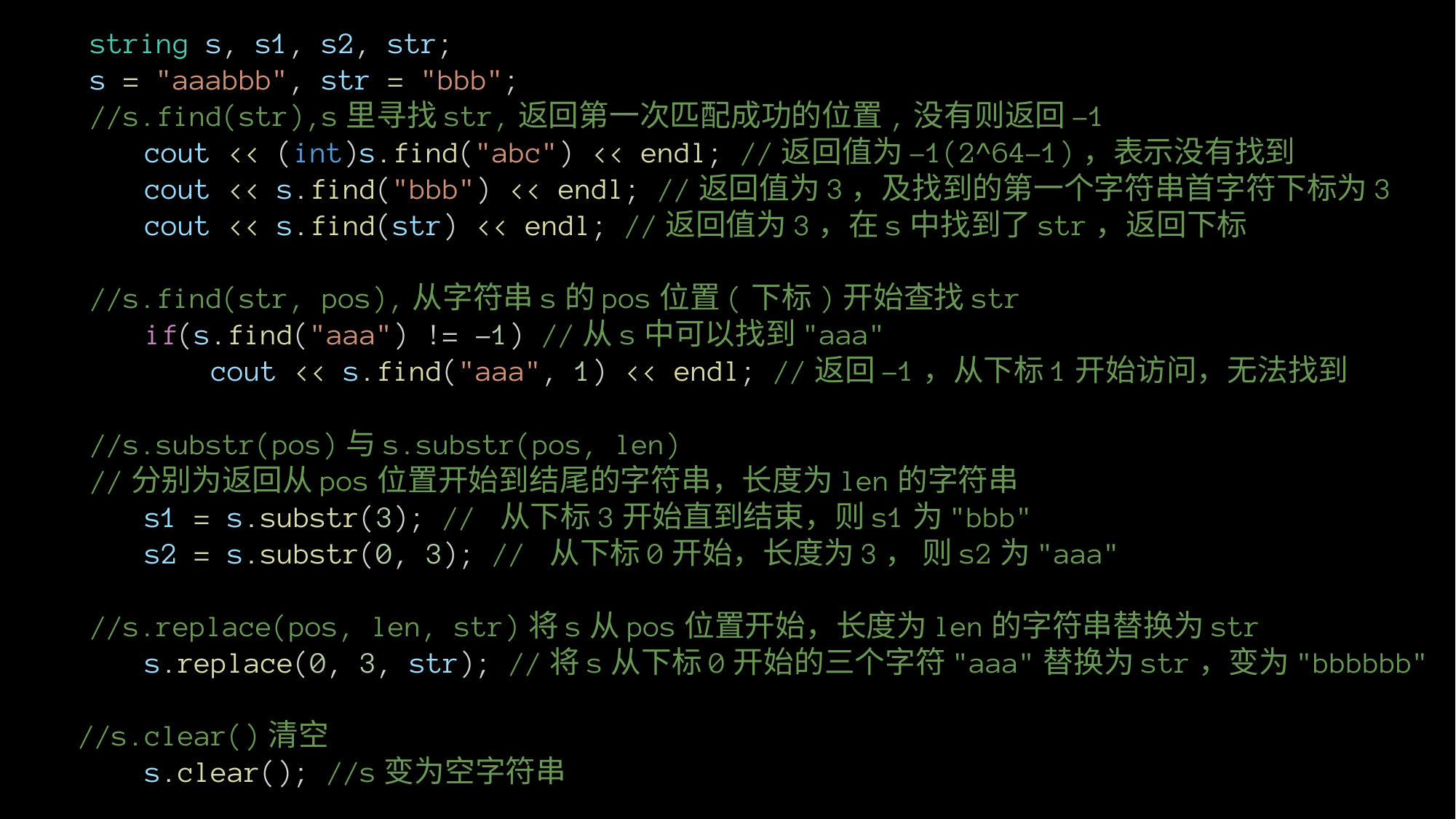

string s, s1, s2, str;
    s = "aaabbb", str = "bbb";
    //s.find(str),s里寻找str,返回第一次匹配成功的位置,没有则返回-1
    cout << (int)s.find("abc") << endl; //返回值为-1(2^64-1)，表示没有找到
    cout << s.find("bbb") << endl; //返回值为3，及找到的第一个字符串首字符下标为3
    cout << s.find(str) << endl; //返回值为3，在s中找到了str，返回下标

    //s.find(str, pos),从字符串s的pos位置(下标)开始查找str
    if(s.find("aaa") != -1) //从s中可以找到"aaa"
        cout << s.find("aaa", 1) << endl; //返回-1，从下标1开始访问，无法找到
    //s.substr(pos)与s.substr(pos, len)
    //分别为返回从pos位置开始到结尾的字符串，长度为len的字符串
    s1 = s.substr(3); // 从下标3开始直到结束，则s1为"bbb"
    s2 = s.substr(0, 3); // 从下标0开始，长度为3， 则s2为"aaa"
    //s.replace(pos, len, str)将s从pos位置开始，长度为len的字符串替换为str
    s.replace(0, 3, str); //将s从下标0开始的三个字符"aaa"替换为str，变为"bbbbbb"
//s.clear()清空
    s.clear(); //s变为空字符串